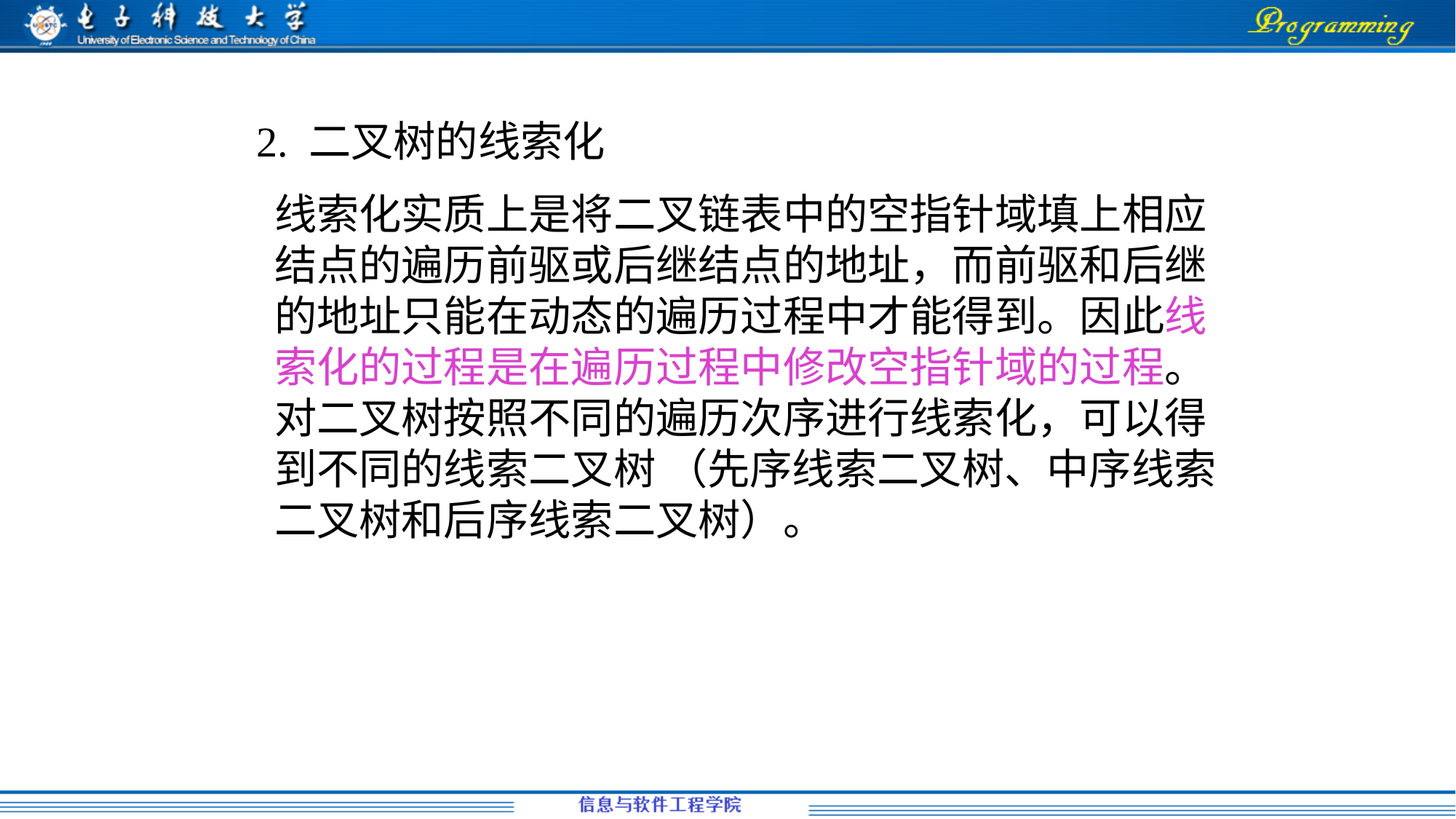

2. 二叉树的线索化
线索化实质上是将二叉链表中的空指针域填上相应结点的遍历前驱或后继结点的地址，而前驱和后继的地址只能在动态的遍历过程中才能得到。因此线索化的过程是在遍历过程中修改空指针域的过程。 对二叉树按照不同的遍历次序进行线索化，可以得到不同的线索二叉树 （先序线索二叉树、中序线索二叉树和后序线索二叉树）。